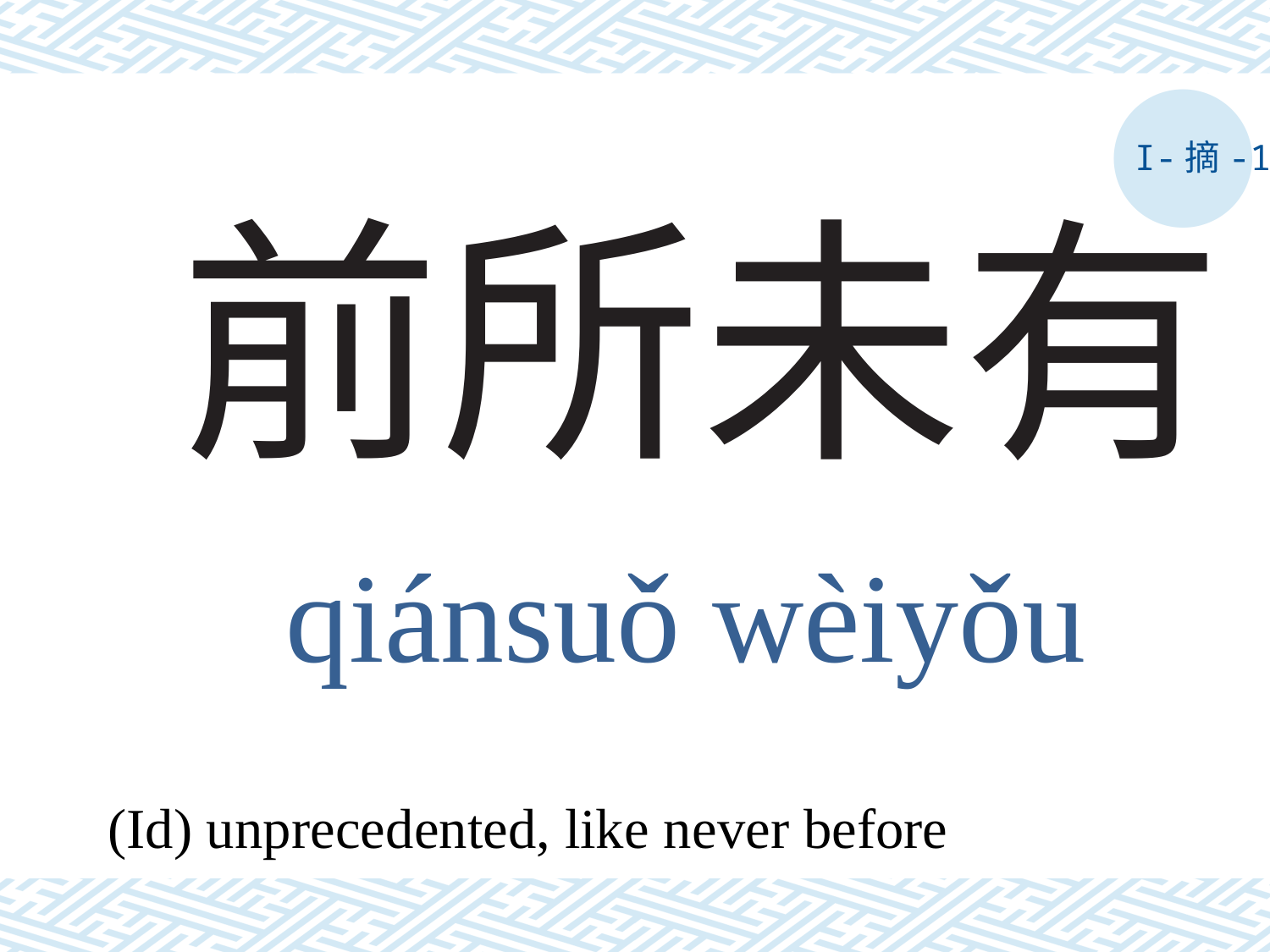

I-摘-1

# 前所未有
qiánsuǒ wèiyǒu
(Id) unprecedented, like never before